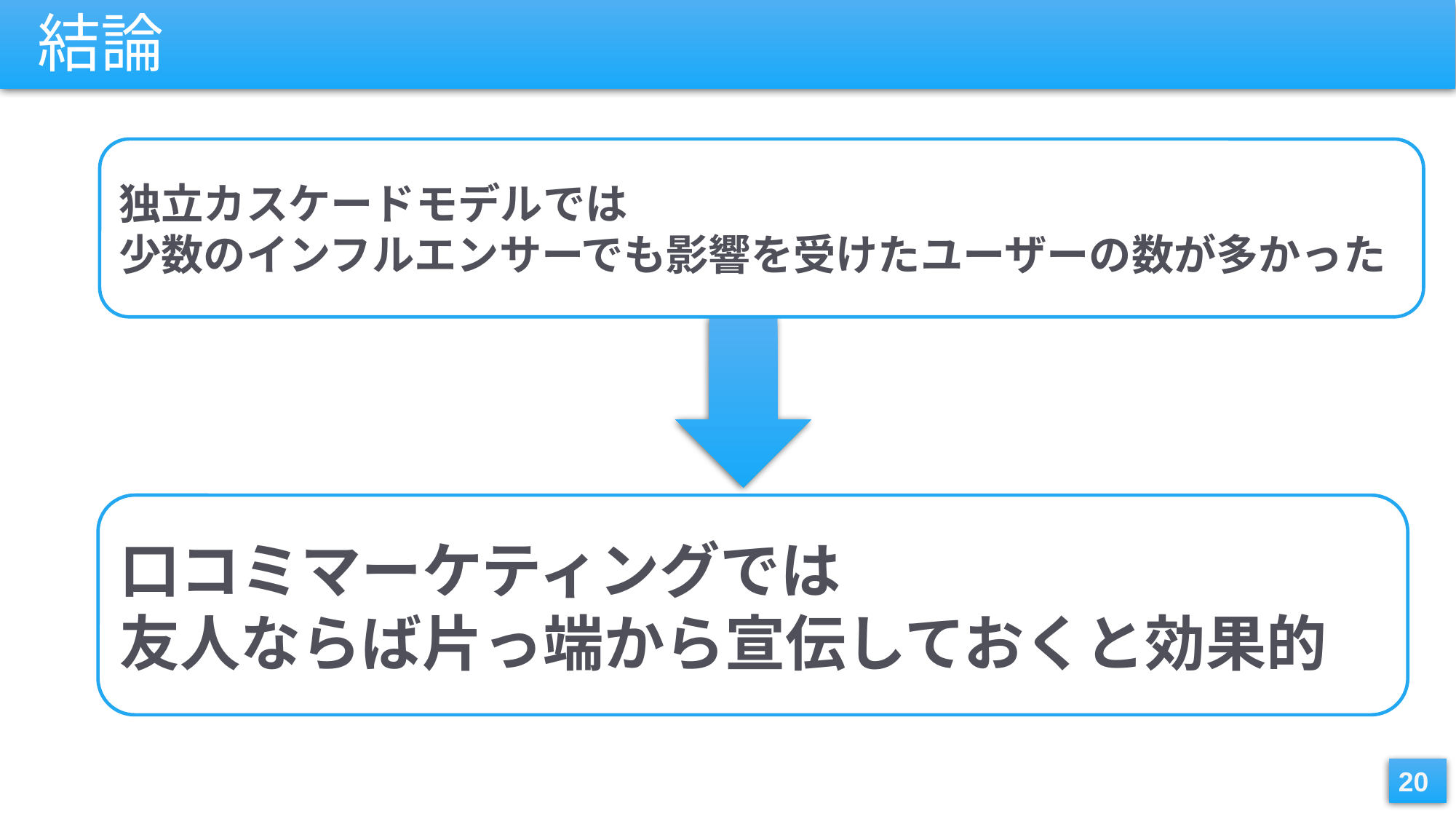

# 結論
独立カスケードモデルでは
少数のインフルエンサーでも影響を受けたユーザーの数が多かった

口コミマーケティングでは
友人ならば片っ端から宣伝しておくと効果的
20